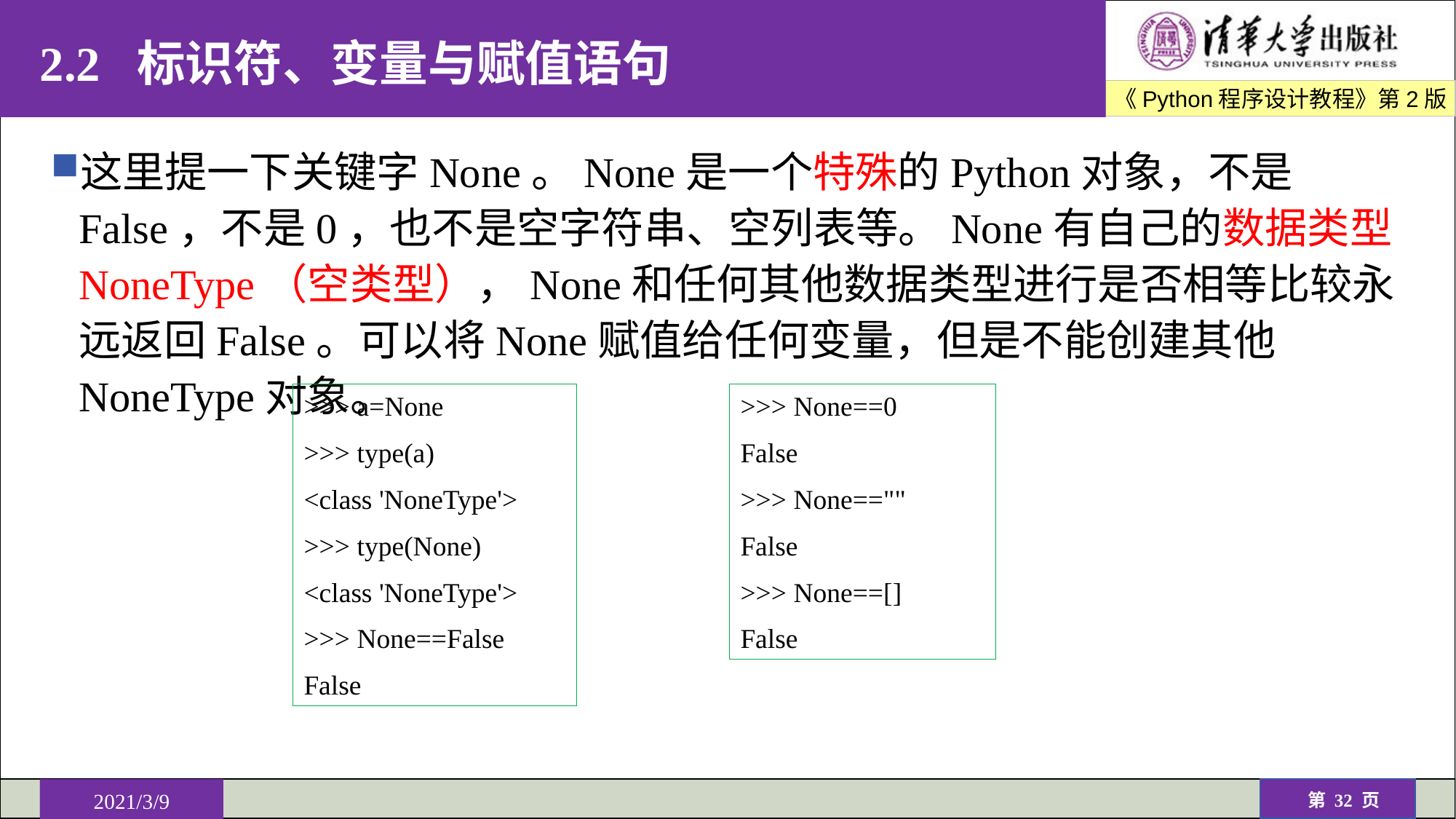

# 2.2  标识符、变量与赋值语句
这里提一下关键字None。None是一个特殊的Python对象，不是False，不是0，也不是空字符串、空列表等。None有自己的数据类型NoneType（空类型），None和任何其他数据类型进行是否相等比较永远返回False。可以将None赋值给任何变量，但是不能创建其他NoneType对象。
>>> a=None
>>> type(a)
<class 'NoneType'>
>>> type(None)
<class 'NoneType'>
>>> None==False
False
>>> None==0
False
>>> None==""
False
>>> None==[]
False